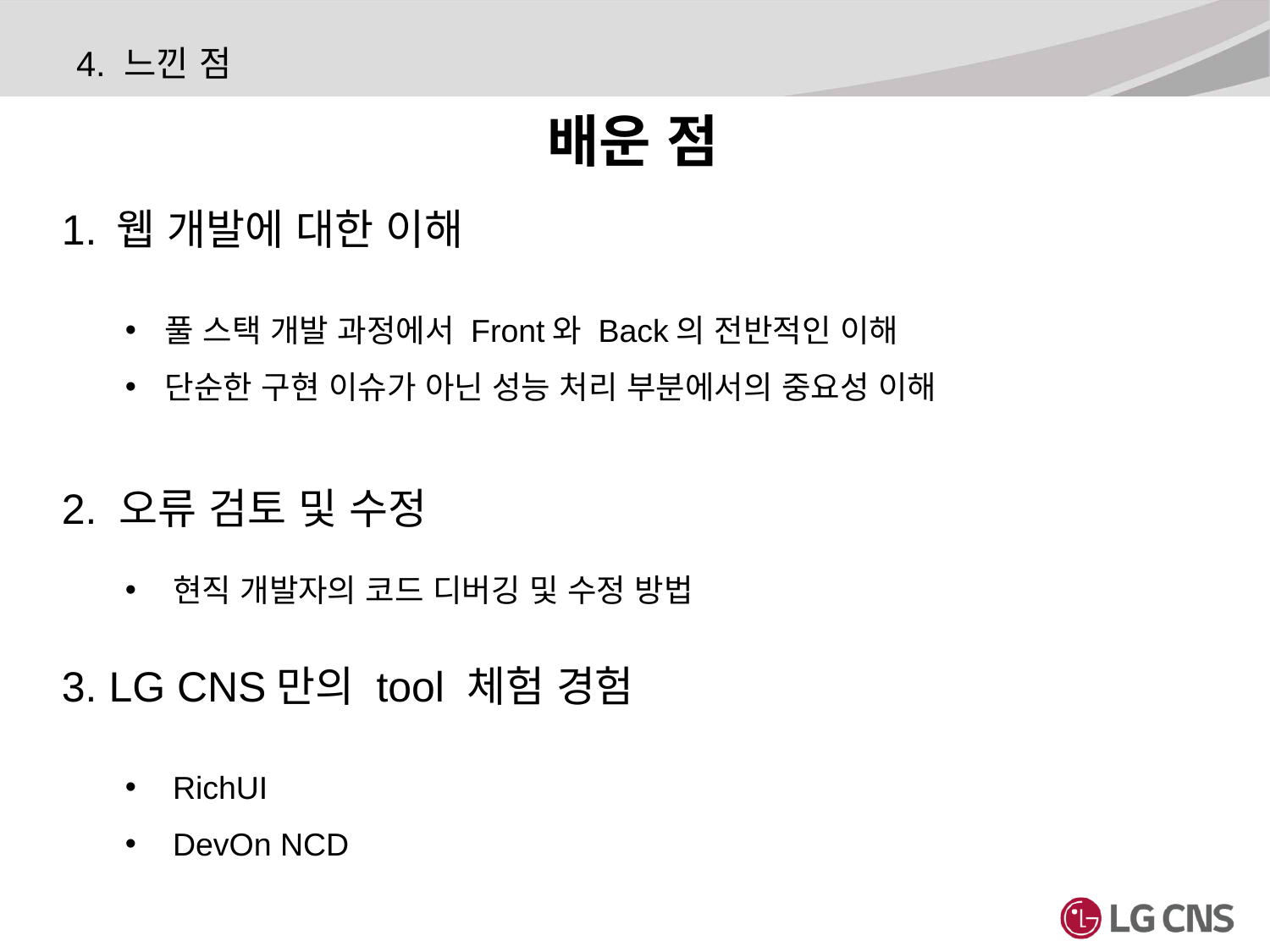

# 4. 느낀 점
배운 점
 웹 개발에 대한 이해

풀 스택 개발 과정에서 Front와 Back의 전반적인 이해
단순한 구현 이슈가 아닌 성능 처리 부분에서의 중요성 이해

 오류 검토 및 수정

현직 개발자의 코드 디버깅 및 수정 방법

 LG CNS만의 tool 체험 경험

RichUI
DevOn NCD